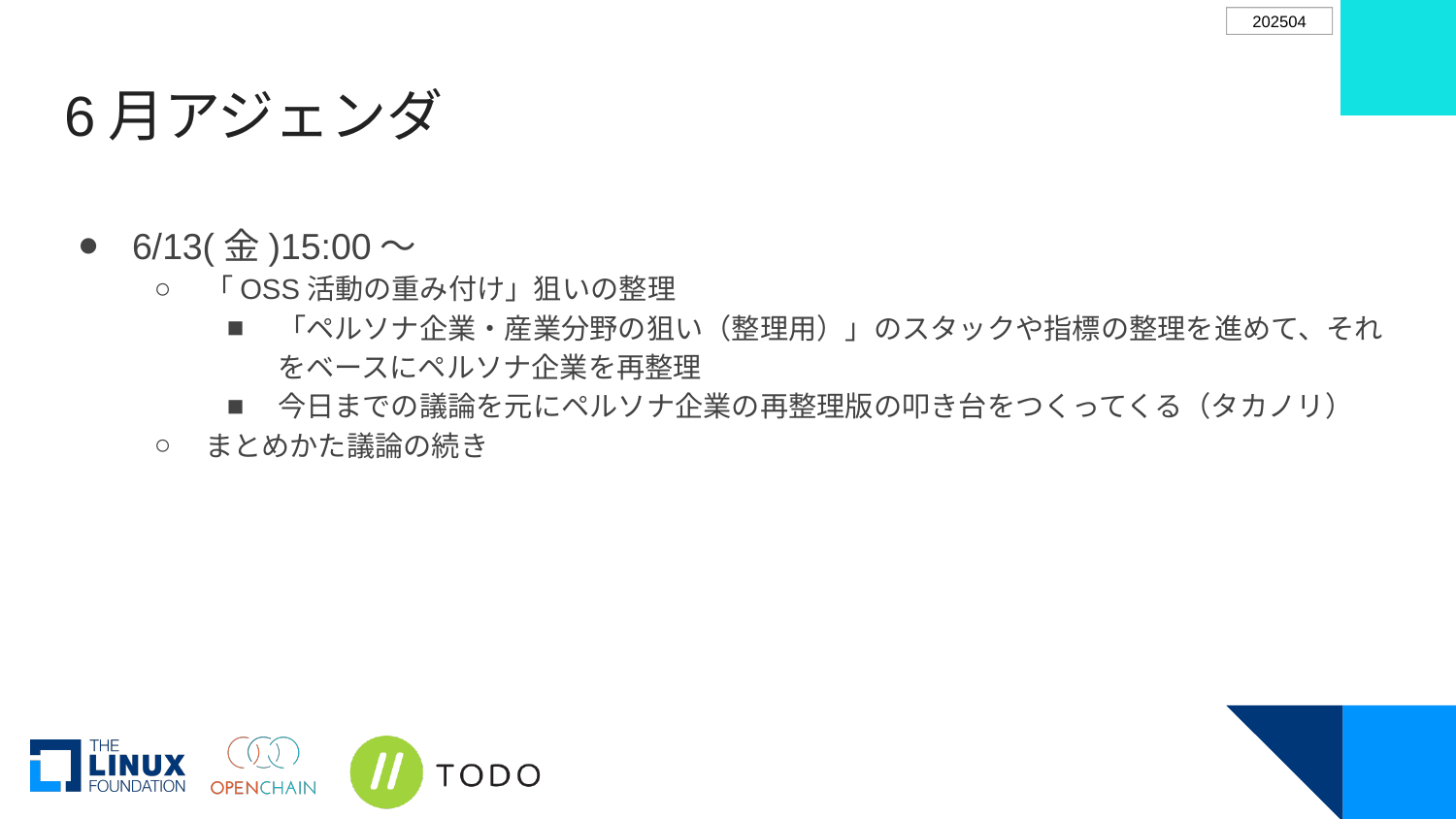

202504
# 6月アジェンダ
6/13(金)15:00〜
「OSS活動の重み付け」狙いの整理
「ペルソナ企業・産業分野の狙い（整理用）」のスタックや指標の整理を進めて、それをベースにペルソナ企業を再整理
今日までの議論を元にペルソナ企業の再整理版の叩き台をつくってくる（タカノリ）
まとめかた議論の続き